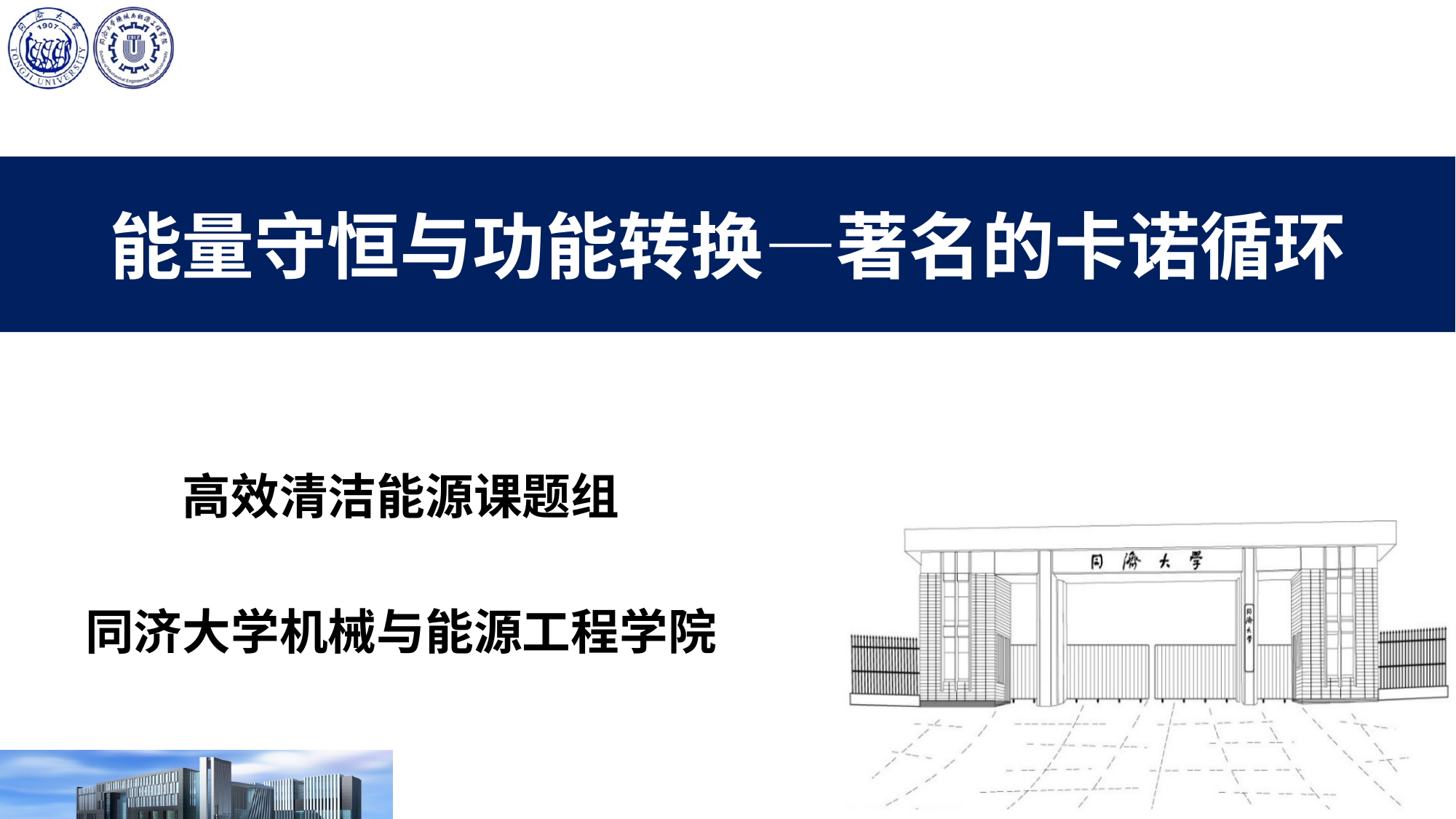

# 能量守恒与功能转换—著名的卡诺循环

高效清洁能源课题组

同济大学机械与能源工程学院